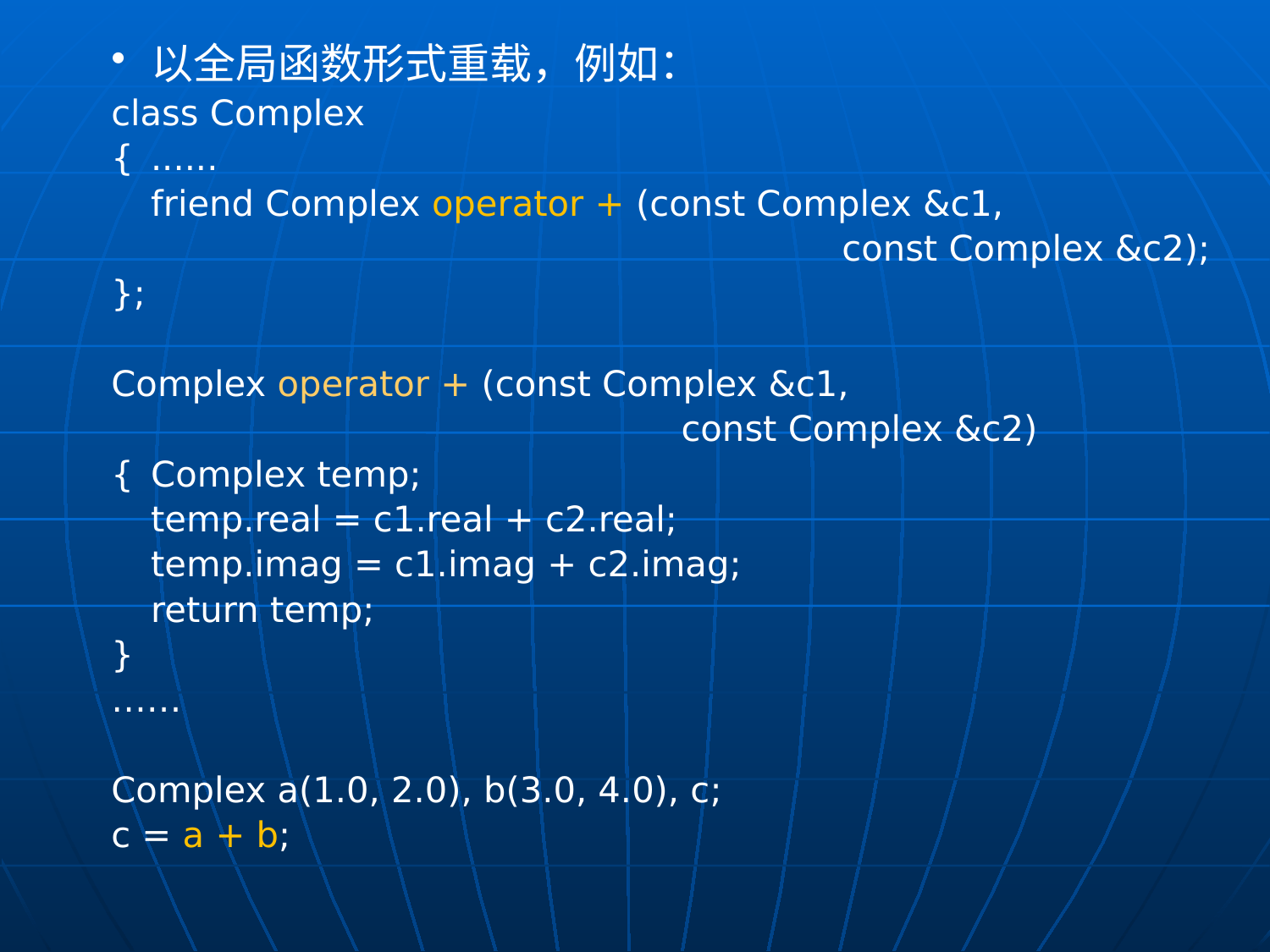

以全局函数形式重载，例如：
class Complex
{	......
	friend Complex operator + (const Complex &c1,
						     const Complex &c2);
};

Complex operator + (const Complex &c1,
					  const Complex &c2)
{	Complex temp;
	temp.real = c1.real + c2.real;
	temp.imag = c1.imag + c2.imag;
	return temp;
}
……

Complex a(1.0, 2.0), b(3.0, 4.0), c;
c = a + b;